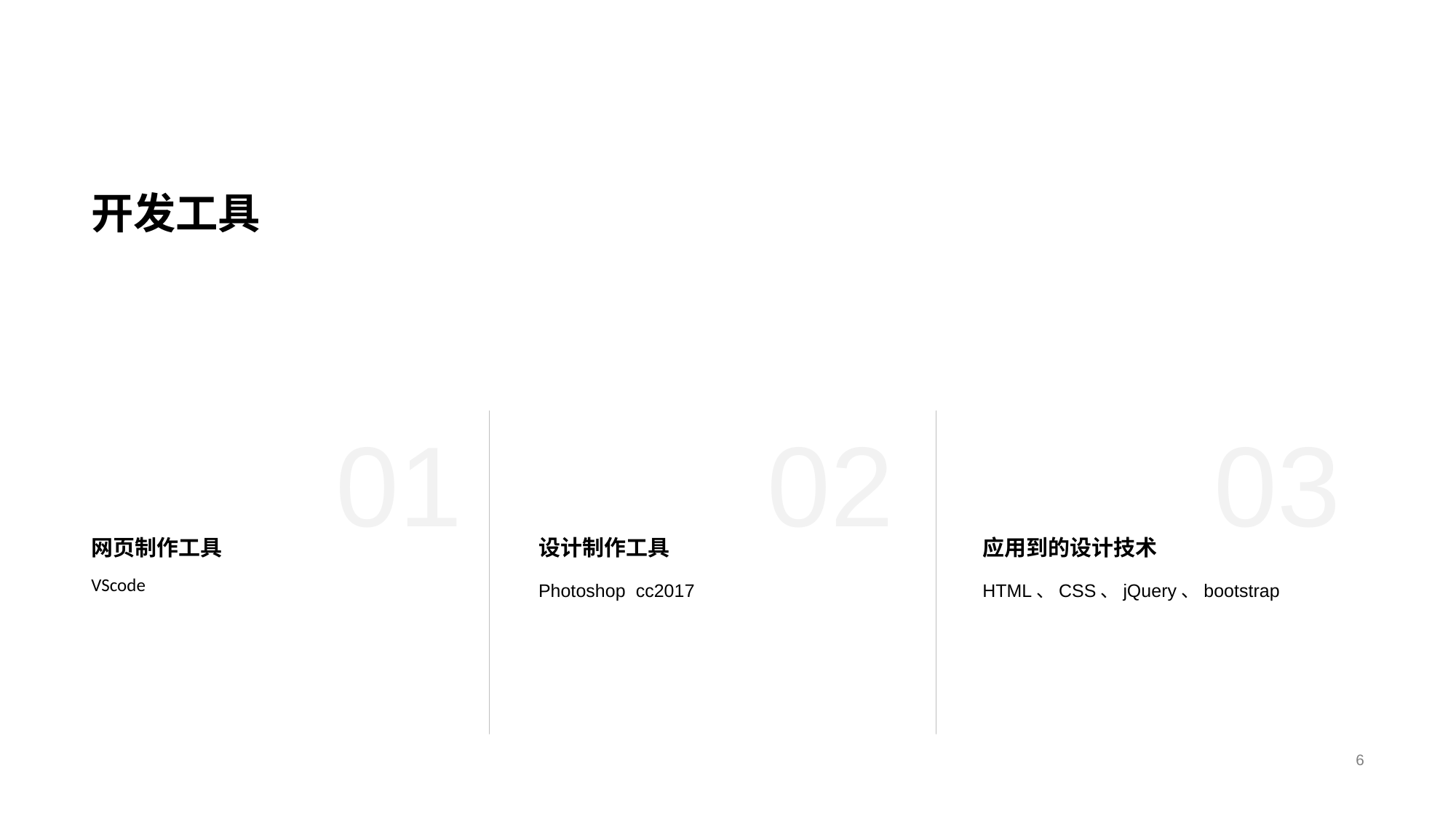

# 开发工具
01
02
03
网页制作工具
设计制作工具
应用到的设计技术
VScode
Photoshop  cc2017
HTML、CSS、jQuery、bootstrap
6